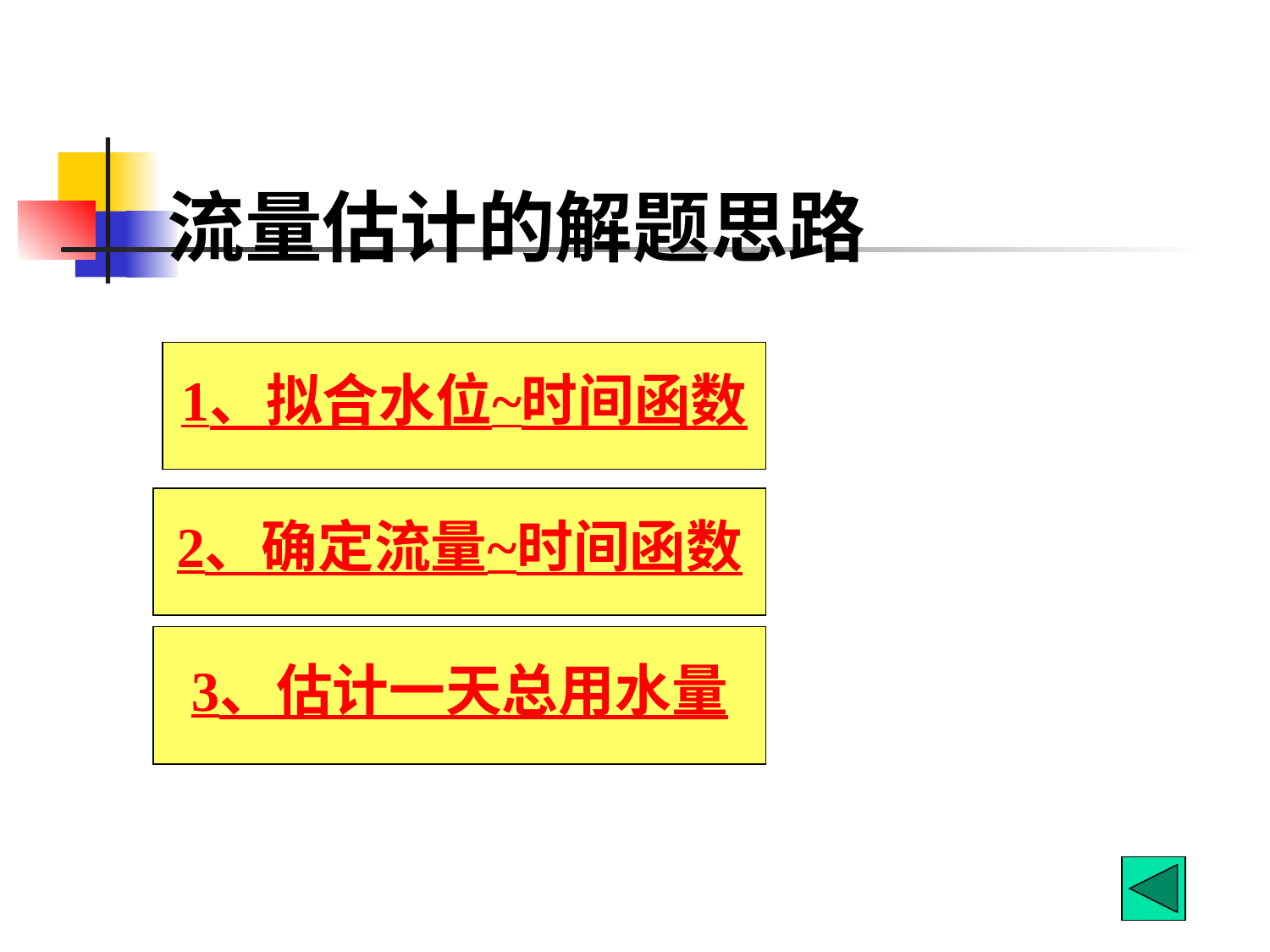

流量估计的解题思路
1、拟合水位~时间函数
2、确定流量~时间函数
3、估计一天总用水量